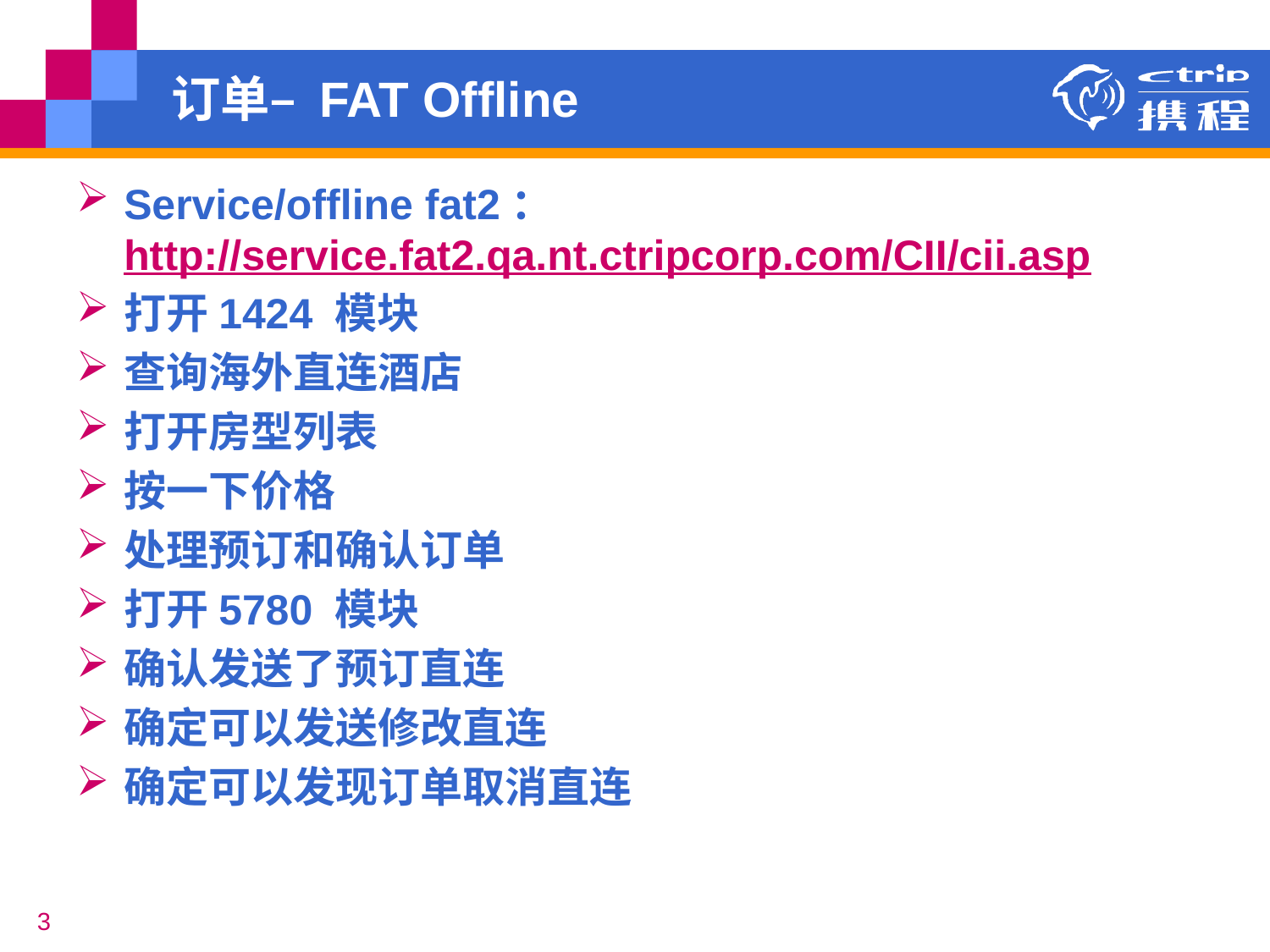

# 订单– FAT Offline
Service/offline fat2：http://service.fat2.qa.nt.ctripcorp.com/CII/cii.asp
打开1424 模块
查询海外直连酒店
打开房型列表
按一下价格
处理预订和确认订单
打开5780 模块
确认发送了预订直连
确定可以发送修改直连
确定可以发现订单取消直连

3